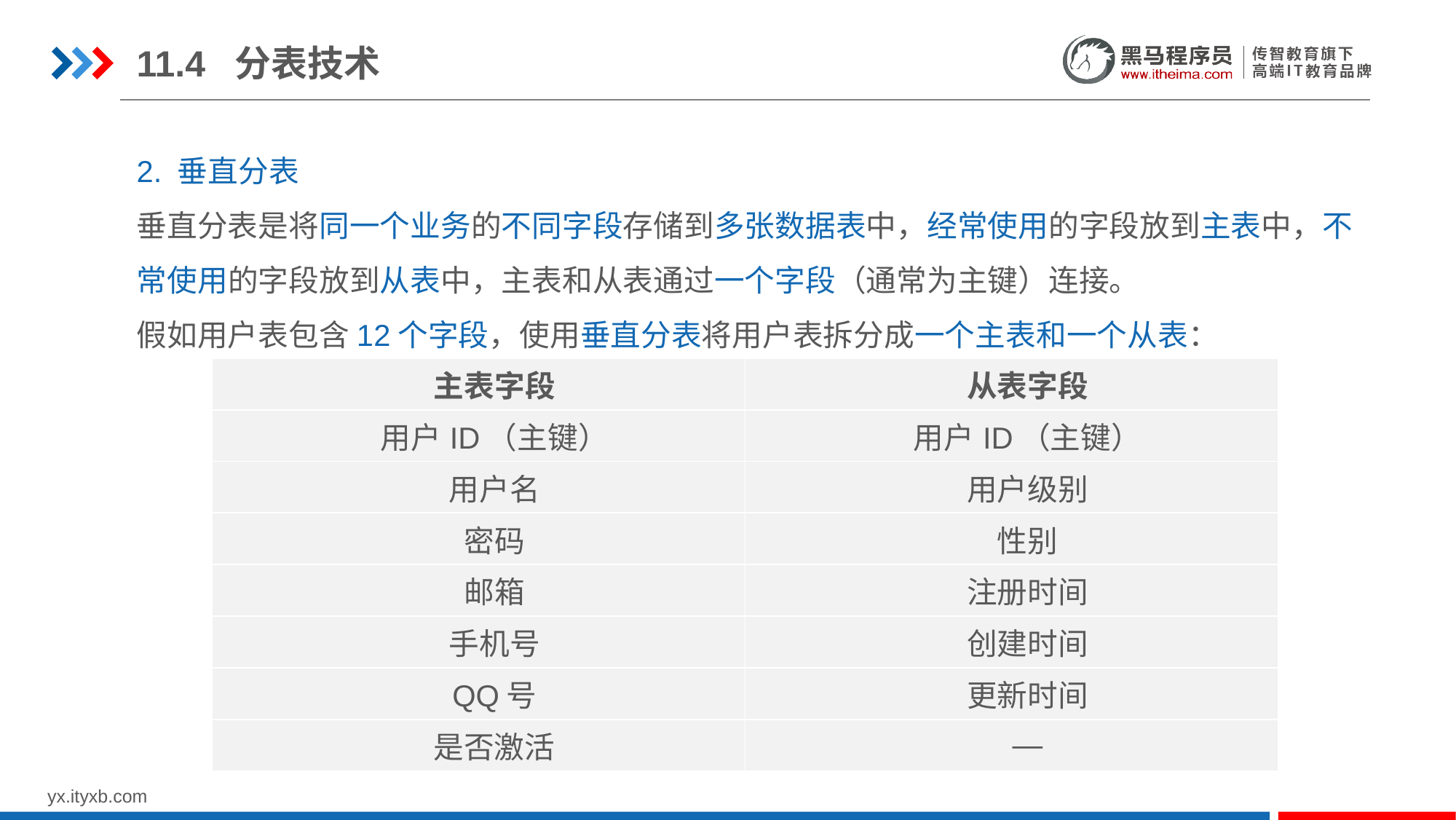

11.4  分表技术
2. 垂直分表
垂直分表是将同一个业务的不同字段存储到多张数据表中，经常使用的字段放到主表中，不常使用的字段放到从表中，主表和从表通过一个字段（通常为主键）连接。
假如用户表包含12个字段，使用垂直分表将用户表拆分成一个主表和一个从表：
| 主表字段 | 从表字段 |
| --- | --- |
| 用户ID（主键） | 用户ID（主键） |
| 用户名 | 用户级别 |
| 密码 | 性别 |
| 邮箱 | 注册时间 |
| 手机号 | 创建时间 |
| QQ号 | 更新时间 |
| 是否激活 | — |